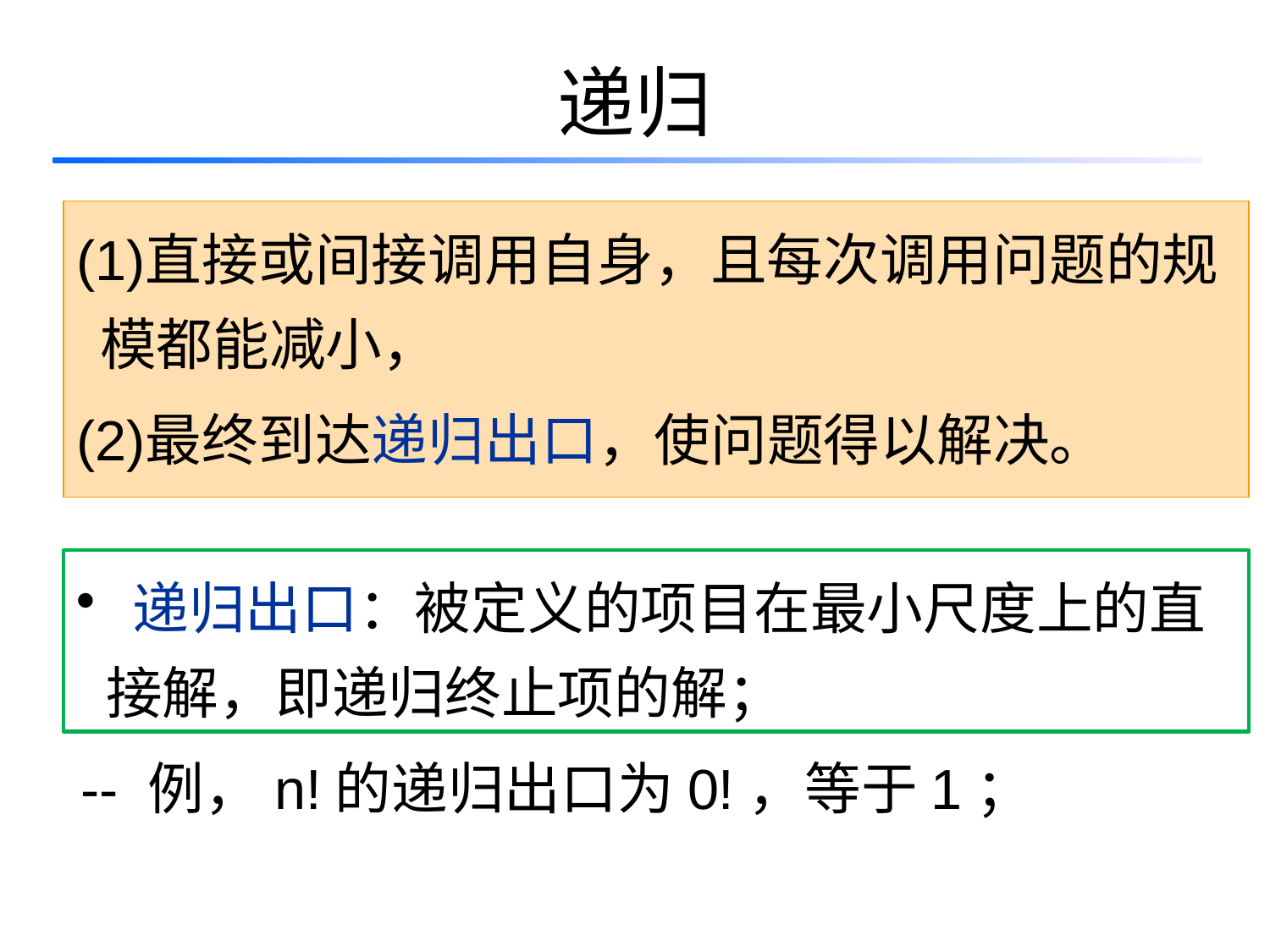

# 递归

直接或间接调用自身，且每次调用问题的规模都能减小，
最终到达递归出口，使问题得以解决。
 递归出口：被定义的项目在最小尺度上的直接解，即递归终止项的解；
 -- 例，n!的递归出口为0!，等于1；